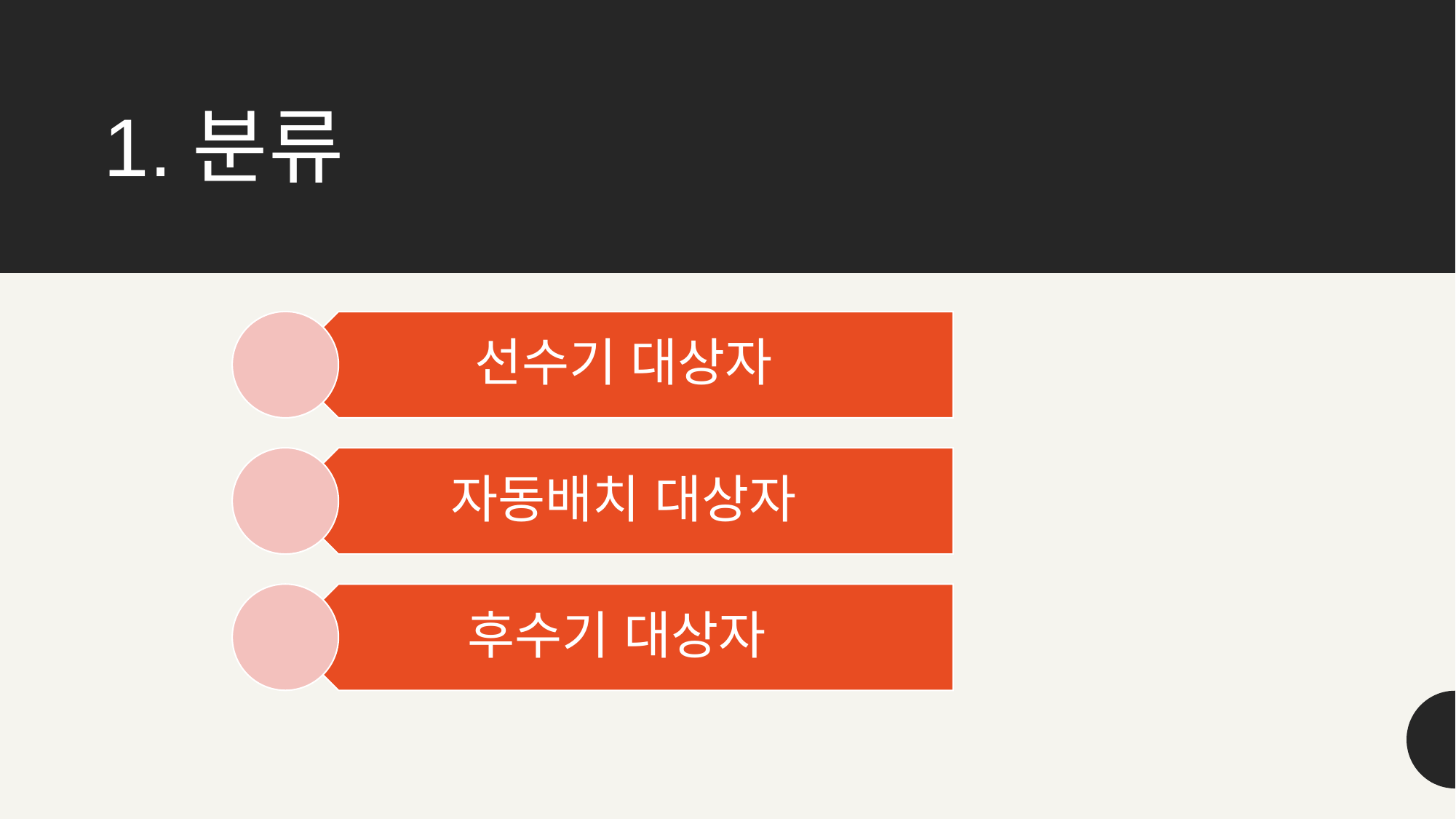

# 1.분류
선수기 대상자
자동배치 대상자
후수기 대상자